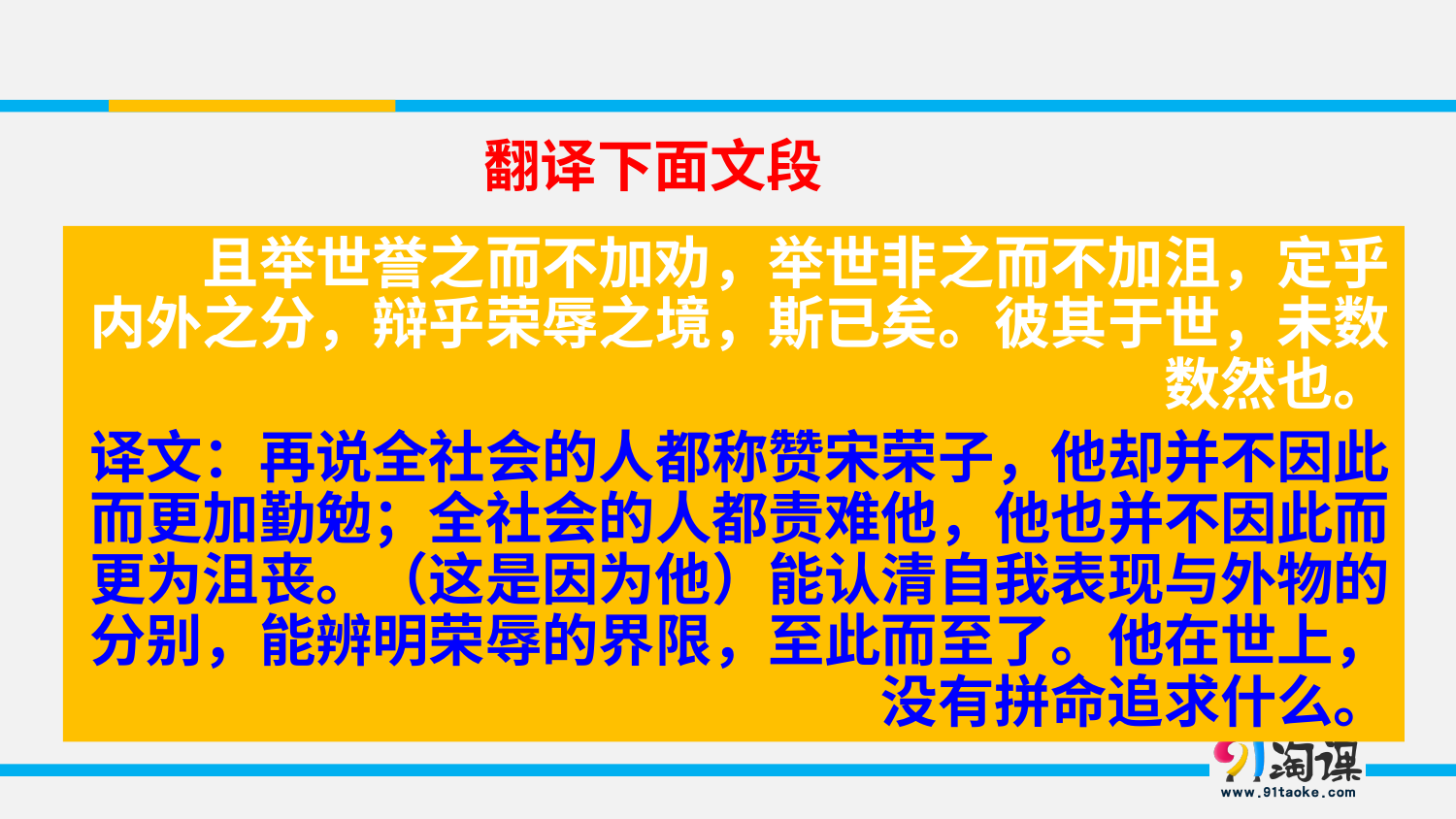

翻译下面文段
        且举世誉之而不加劝，举世非之而不加沮，定乎内外之分，辩乎荣辱之境，斯已矣。彼其于世，未数数然也。
译文：再说全社会的人都称赞宋荣子，他却并不因此而更加勤勉；全社会的人都责难他，他也并不因此而更为沮丧。（这是因为他）能认清自我表现与外物的分别，能辨明荣辱的界限，至此而至了。他在世上，没有拼命追求什么。